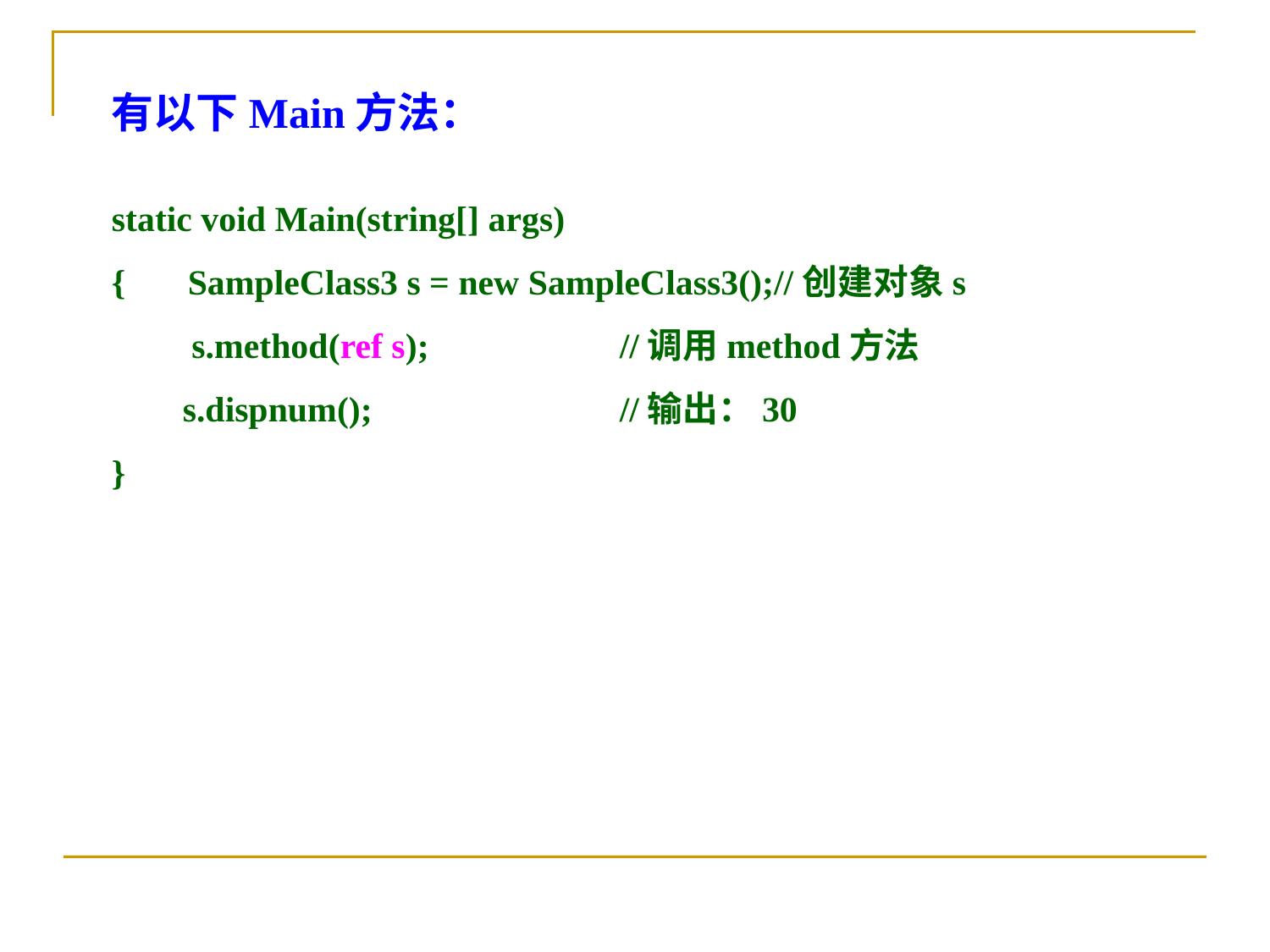

有以下Main方法：
static void Main(string[] args)
{       SampleClass3 s = new SampleClass3();//创建对象s
         s.method(ref s);		//调用method方法
        s.dispnum();        		//输出：30
}